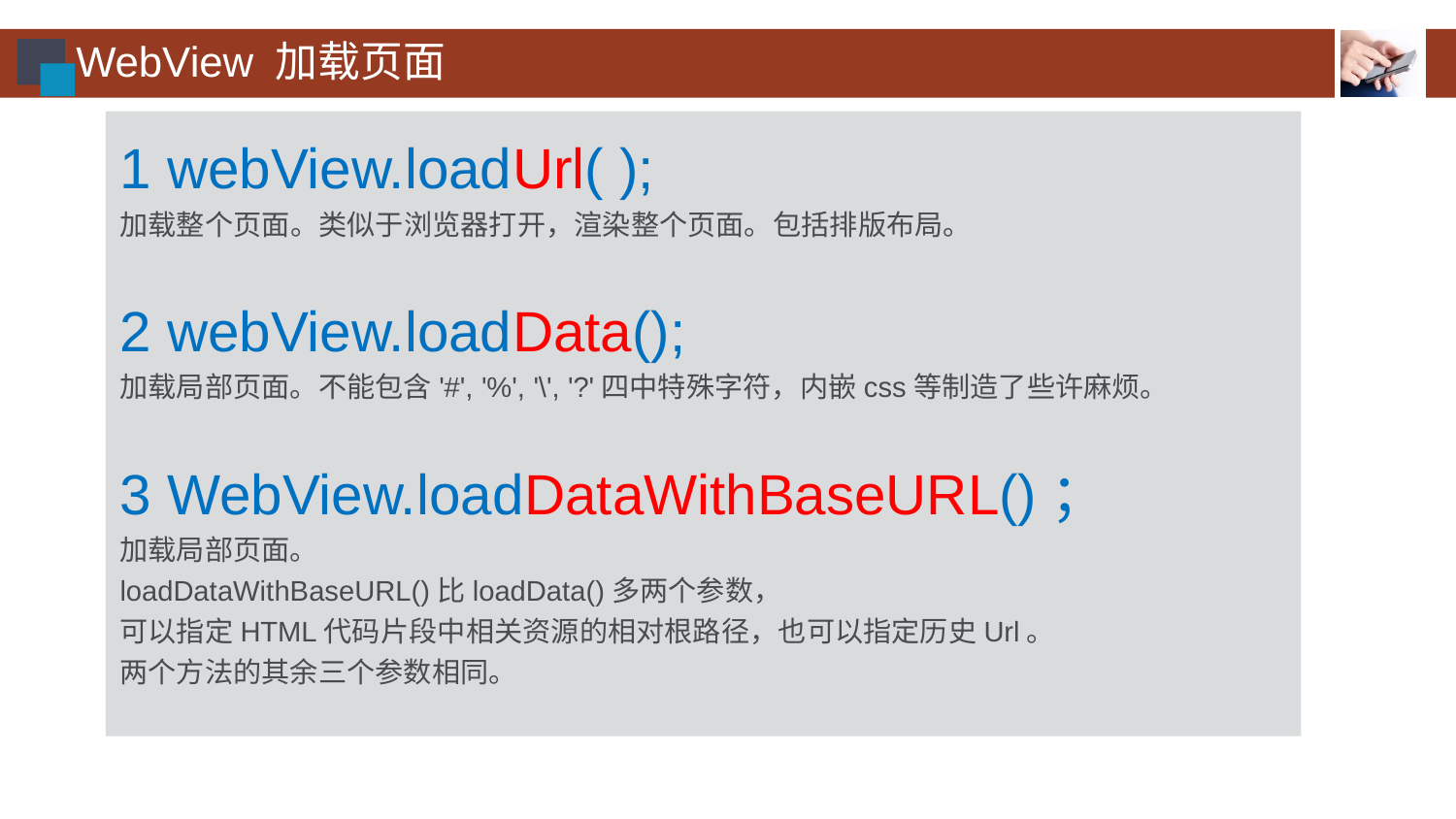

# WebView 加载页面

1 webView.loadUrl( );
加载整个页面。类似于浏览器打开，渲染整个页面。包括排版布局。

2 webView.loadData();
加载局部页面。不能包含'#', '%', '\', '?'四中特殊字符，内嵌css等制造了些许麻烦。

3 WebView.loadDataWithBaseURL()；
加载局部页面。
loadDataWithBaseURL()比loadData()多两个参数，
可以指定HTML代码片段中相关资源的相对根路径，也可以指定历史Url。
两个方法的其余三个参数相同。